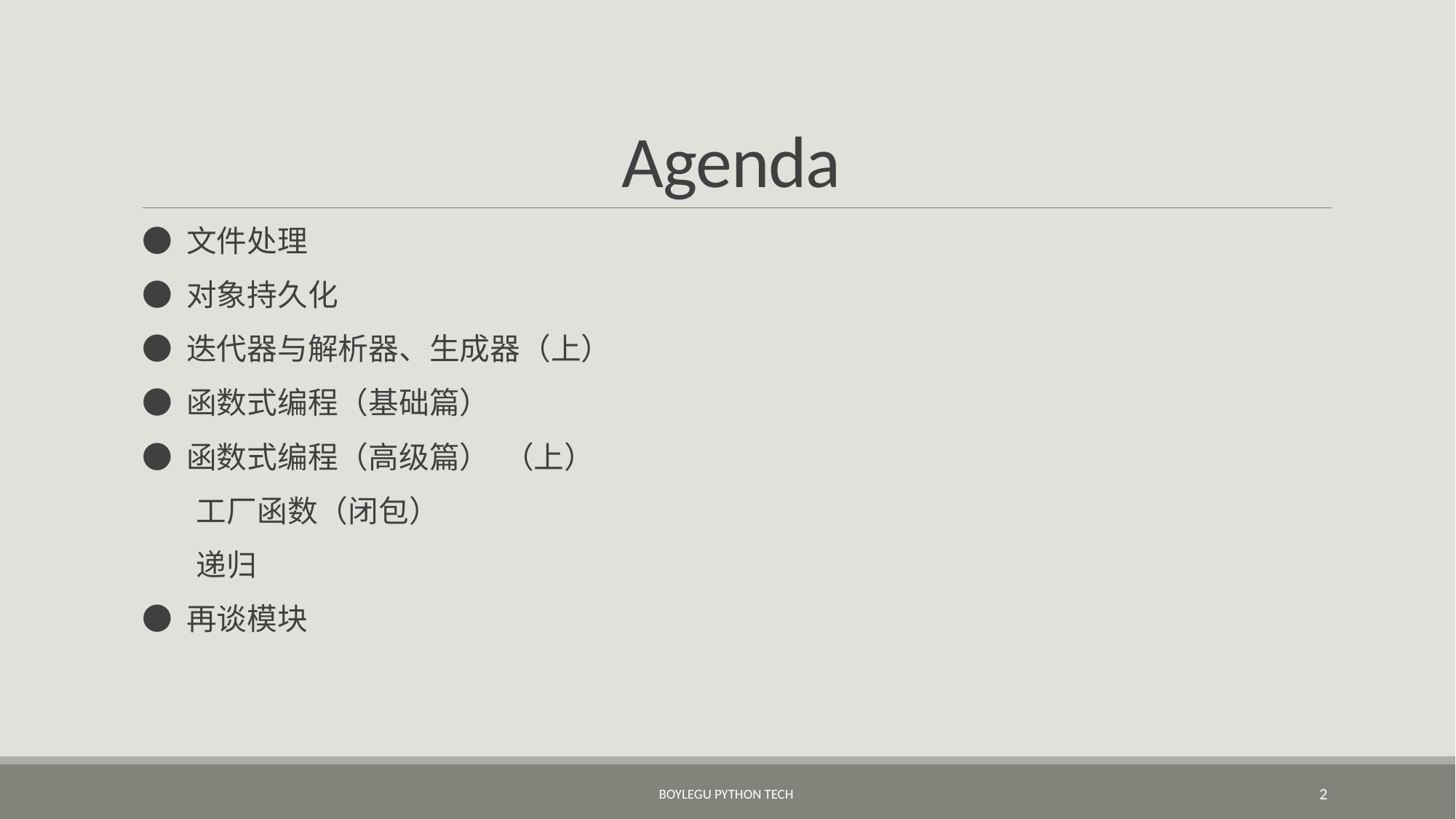

# Agenda
● 文件处理
● 对象持久化
● 迭代器与解析器、生成器（上）
● 函数式编程（基础篇）
● 函数式编程（高级篇）  （上）
       工厂函数（闭包）
       递归
● 再谈模块

BoyleGu Python Tech
2